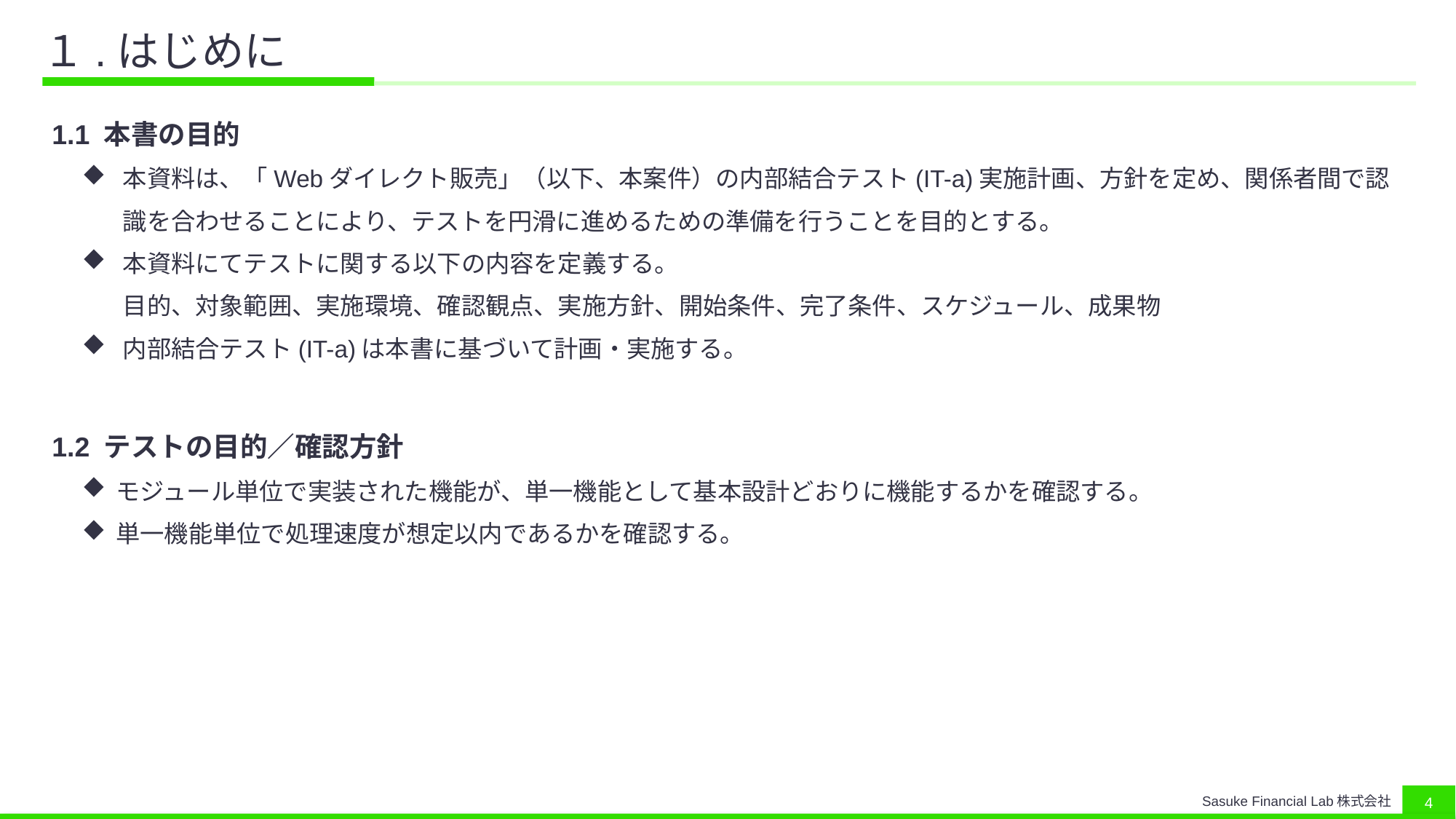

# １.はじめに
1.1 本書の目的
本資料は、「Webダイレクト販売」（以下、本案件）の内部結合テスト(IT-a)実施計画、方針を定め、関係者間で認識を合わせることにより、テストを円滑に進めるための準備を行うことを目的とする。
本資料にてテストに関する以下の内容を定義する。
目的、対象範囲、実施環境、確認観点、実施方針、開始条件、完了条件、スケジュール、成果物
内部結合テスト(IT-a)は本書に基づいて計画・実施する。

1.2 テストの目的／確認方針
モジュール単位で実装された機能が、単一機能として基本設計どおりに機能するかを確認する。
単一機能単位で処理速度が想定以内であるかを確認する。

4
Sasuke Financial Lab株式会社